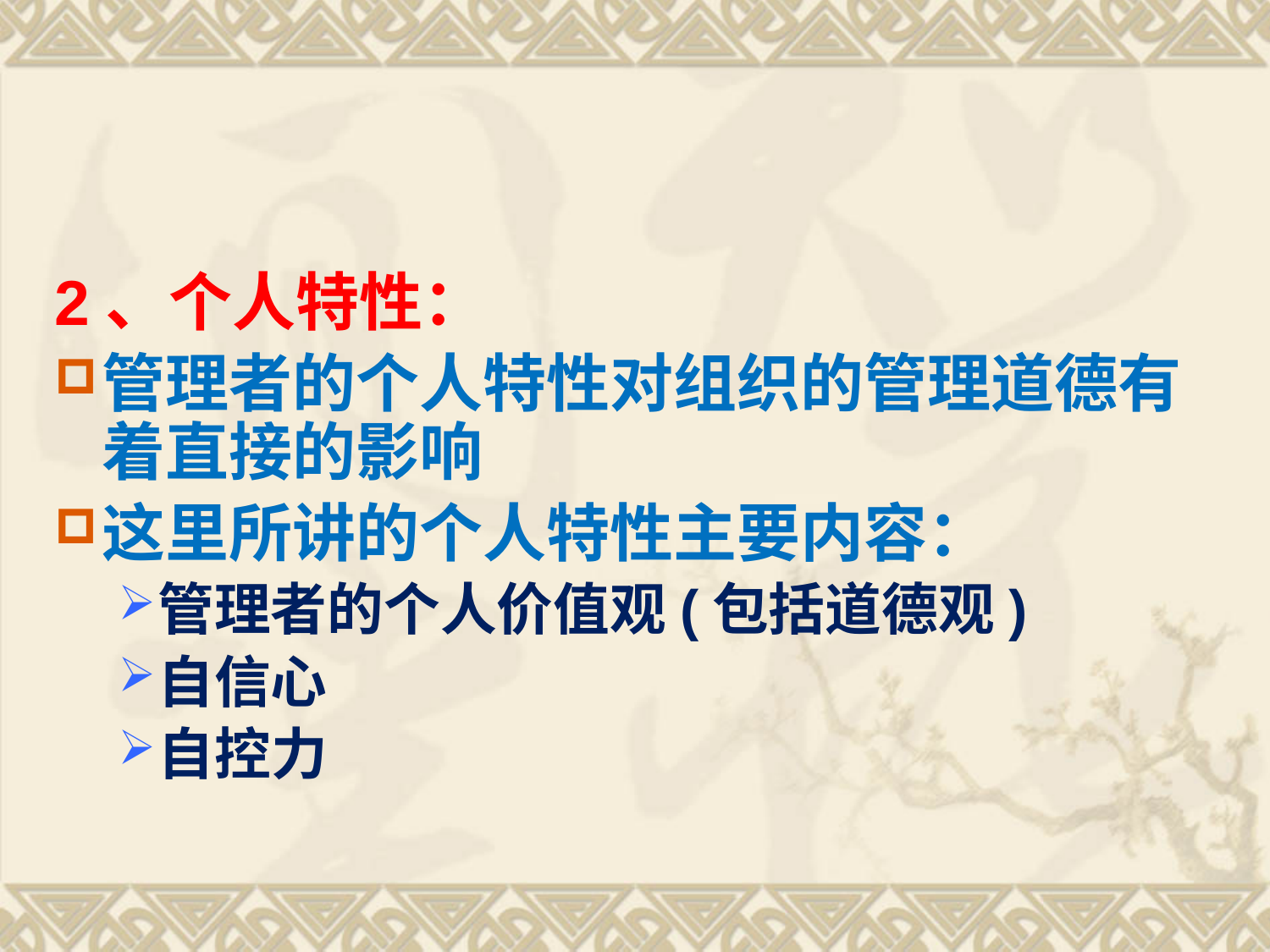

#
2、个人特性：
管理者的个人特性对组织的管理道德有着直接的影响
这里所讲的个人特性主要内容：
管理者的个人价值观(包括道德观)
自信心
自控力